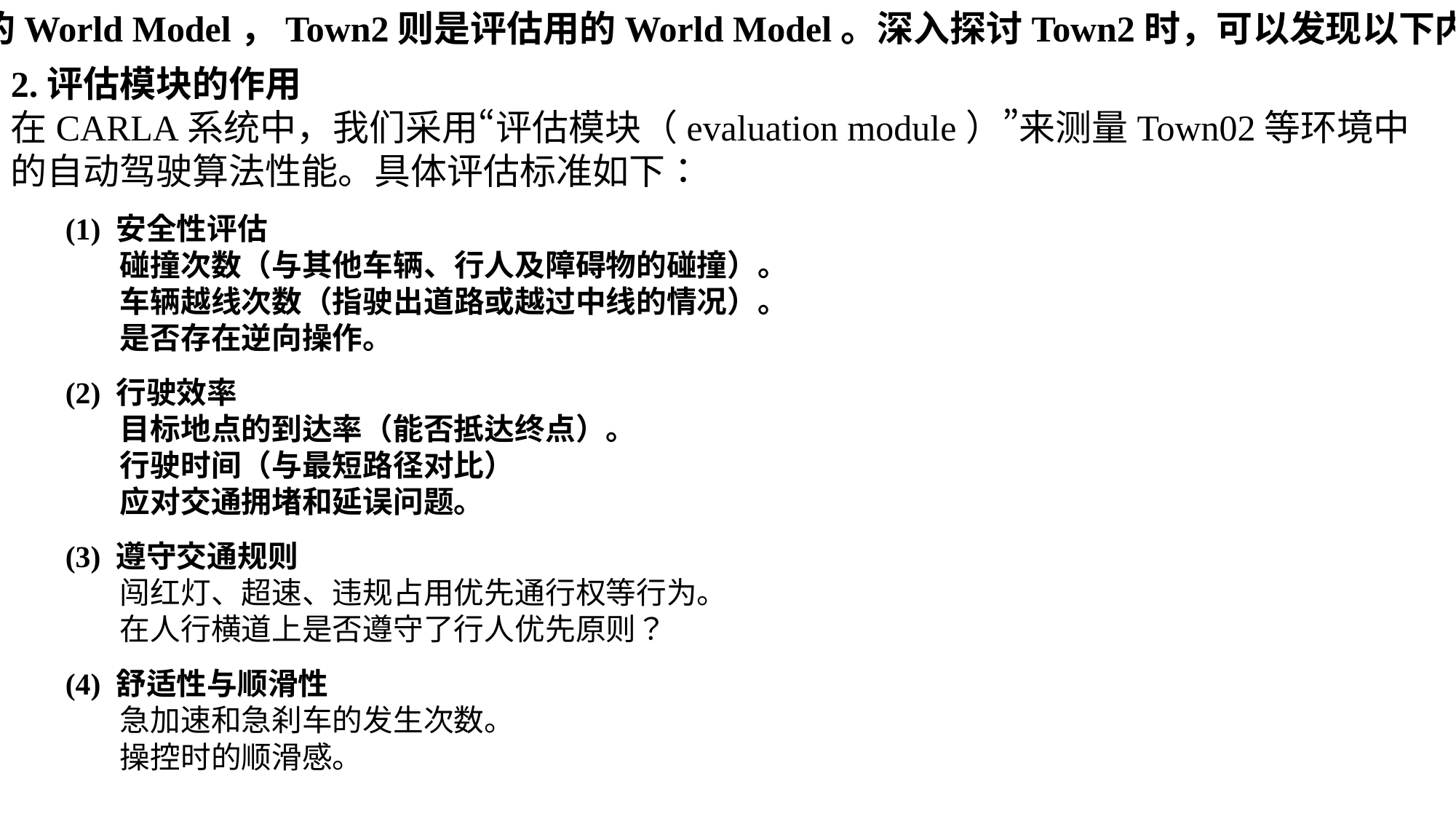

Town1是用于学习的World Model，Town2则是评估用的World Model。深入探讨Town2时，可以发现以下内容。
2.评估模块的作用
在CARLA系统中，我们采用“评估模块（evaluation module）”来测量Town02等环境中的自动驾驶算法性能。具体评估标准如下：
(1) 安全性评估
碰撞次数（与其他车辆、行人及障碍物的碰撞）。
车辆越线次数（指驶出道路或越过中线的情况）。
是否存在逆向操作。
(2) 行驶效率
目标地点的到达率（能否抵达终点）。
行驶时间（与最短路径对比）
应对交通拥堵和延误问题。
(3) 遵守交通规则
闯红灯、超速、违规占用优先通行权等行为。
在人行横道上是否遵守了行人优先原则？
(4) 舒适性与顺滑性
急加速和急刹车的发生次数。
操控时的顺滑感。